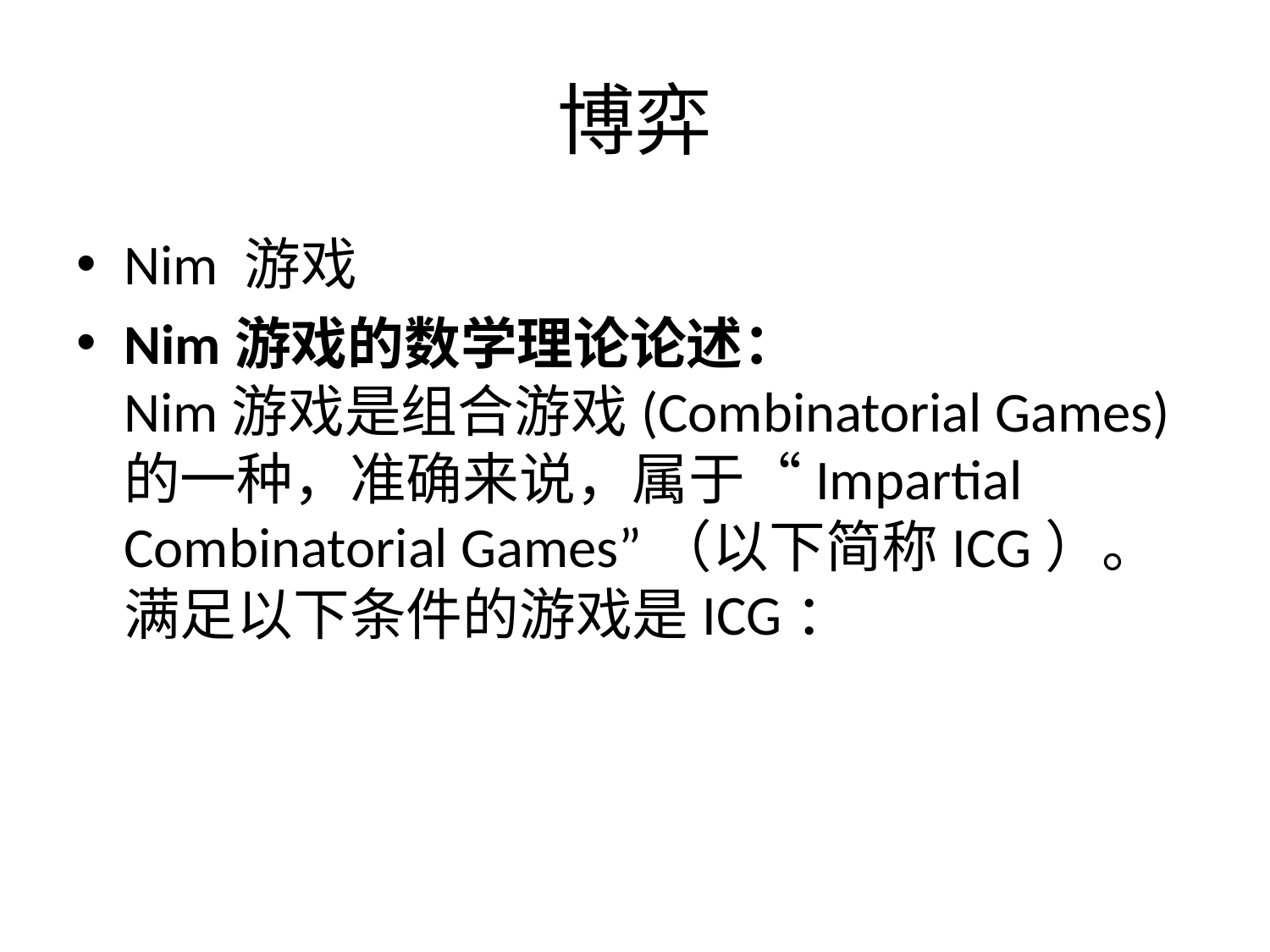

# 博弈
Nim 游戏
Nim游戏的数学理论论述：
Nim游戏是组合游戏(Combinatorial Games)的一种，准确来说，属于“Impartial Combinatorial Games”（以下简称ICG）。满足以下条件的游戏是ICG：